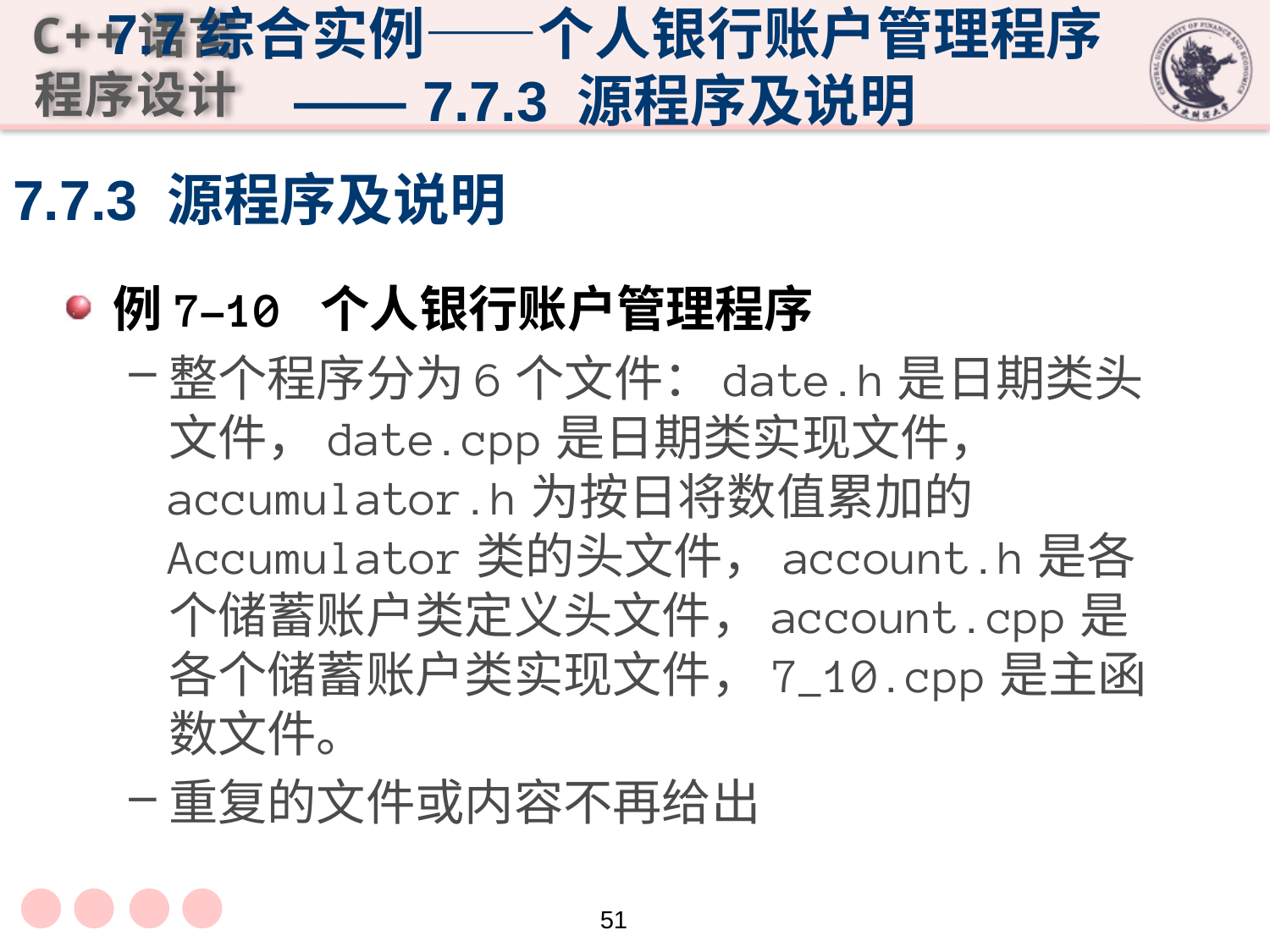

7.7综合实例——个人银行账户管理程序
—— 7.7.3 源程序及说明
# 7.7.3 源程序及说明
例7-10 个人银行账户管理程序
整个程序分为6个文件：date.h是日期类头文件，date.cpp是日期类实现文件， accumulator.h为按日将数值累加的Accumulator类的头文件，account.h是各个储蓄账户类定义头文件，account.cpp是各个储蓄账户类实现文件，7_10.cpp是主函数文件。
重复的文件或内容不再给出
51